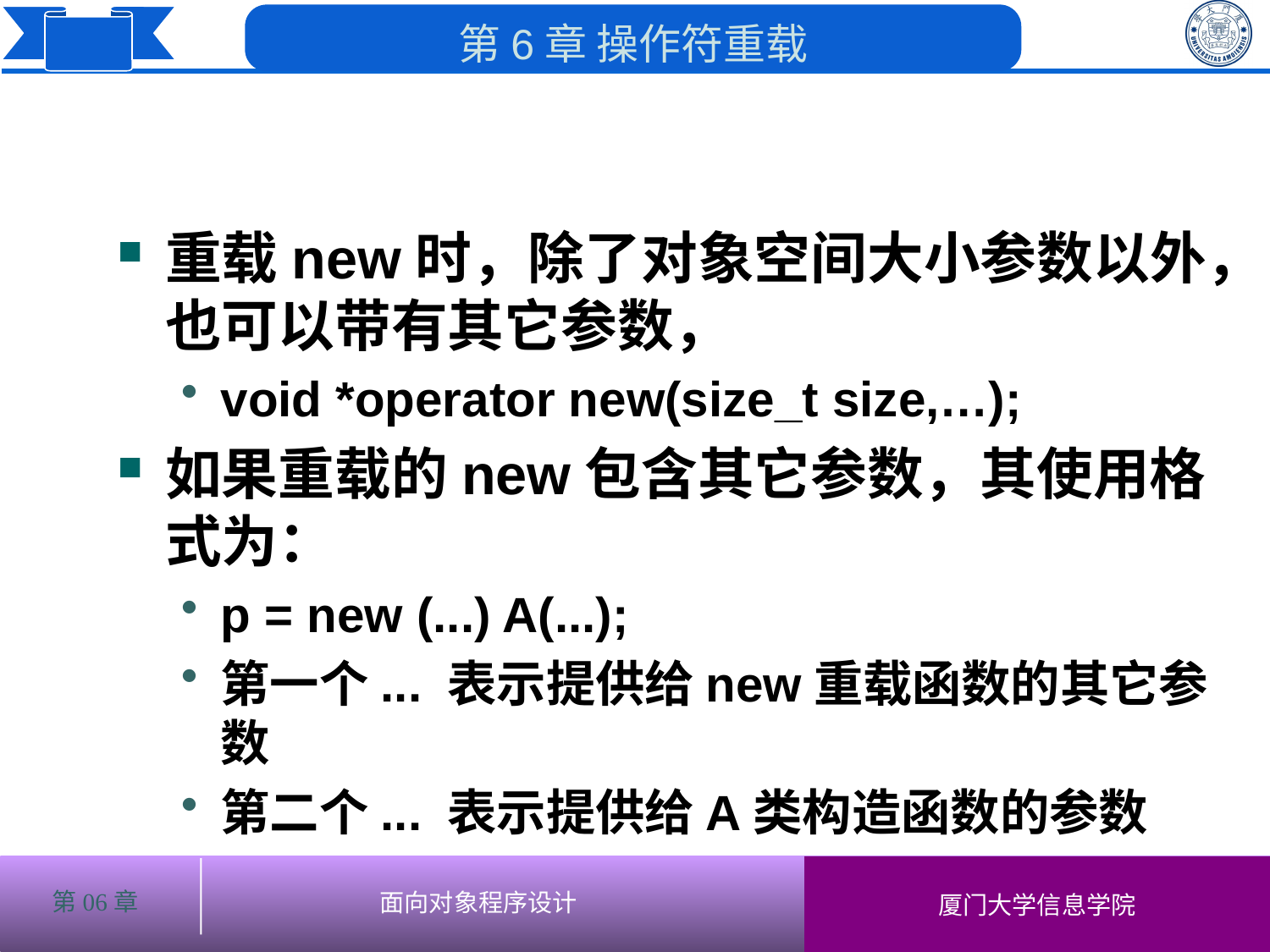

#
重载new时，除了对象空间大小参数以外，也可以带有其它参数，
void *operator new(size_t size,…);
如果重载的new包含其它参数，其使用格式为：
p = new (...) A(...);
第一个... 表示提供给new重载函数的其它参数
第二个... 表示提供给A类构造函数的参数